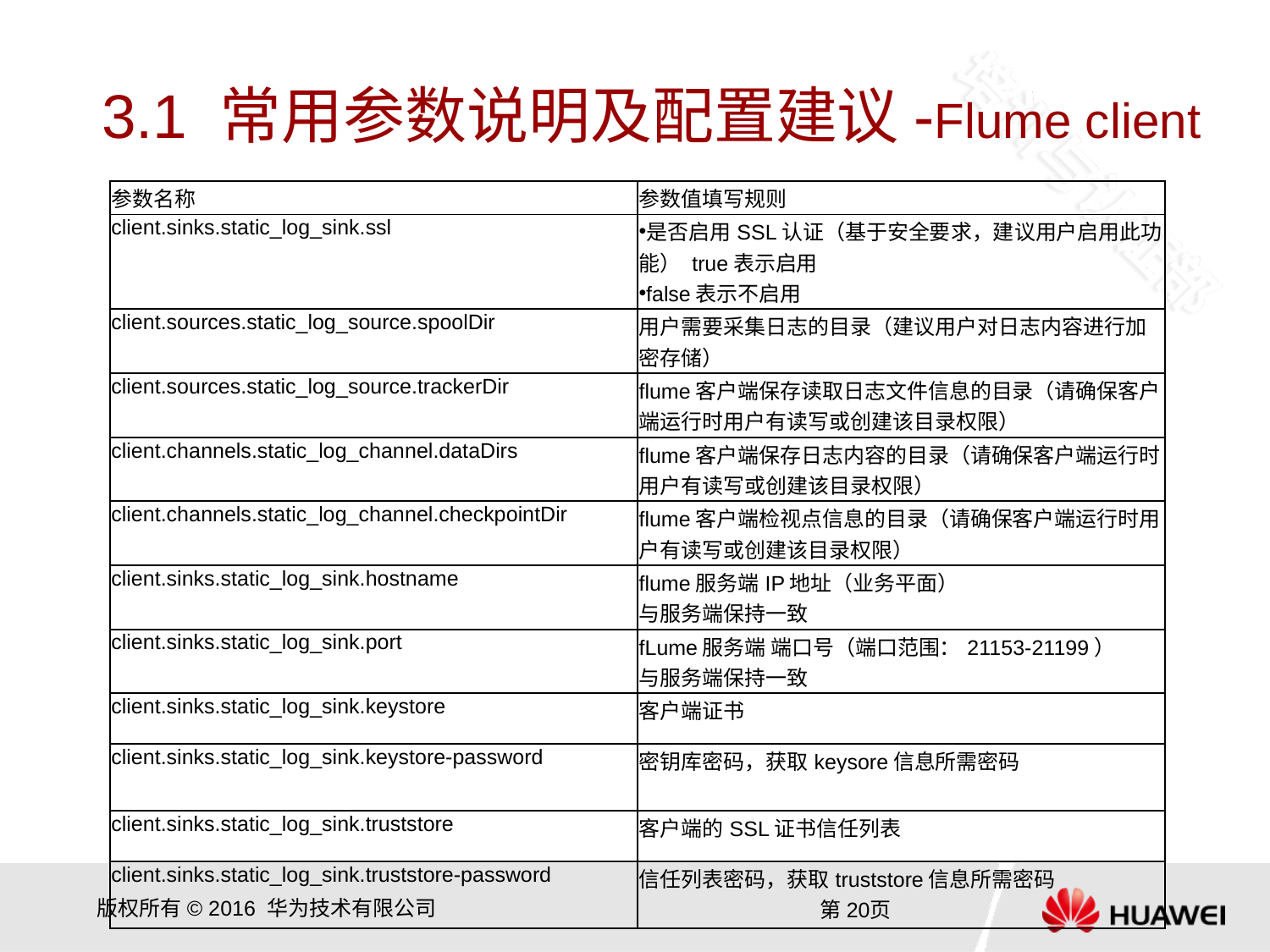

# 3.1 常用参数说明及配置建议-Flume client
| 参数名称 | 参数值填写规则 |
| --- | --- |
| client.sinks.static\_log\_sink.ssl | 是否启用SSL认证（基于安全要求，建议用户启用此功能） true表示启用 false表示不启用 |
| client.sources.static\_log\_source.spoolDir | 用户需要采集日志的目录（建议用户对日志内容进行加密存储） |
| client.sources.static\_log\_source.trackerDir | flume客户端保存读取日志文件信息的目录（请确保客户端运行时用户有读写或创建该目录权限） |
| client.channels.static\_log\_channel.dataDirs | flume客户端保存日志内容的目录（请确保客户端运行时用户有读写或创建该目录权限） |
| client.channels.static\_log\_channel.checkpointDir | flume客户端检视点信息的目录（请确保客户端运行时用户有读写或创建该目录权限） |
| client.sinks.static\_log\_sink.hostname | flume服务端IP地址（业务平面） 与服务端保持一致 |
| client.sinks.static\_log\_sink.port | fLume服务端 端口号（端口范围：21153-21199） 与服务端保持一致 |
| client.sinks.static\_log\_sink.keystore | 客户端证书 |
| client.sinks.static\_log\_sink.keystore-password | 密钥库密码，获取keysore信息所需密码 |
| client.sinks.static\_log\_sink.truststore | 客户端的SSL证书信任列表 |
| client.sinks.static\_log\_sink.truststore-password | 信任列表密码，获取truststore信息所需密码 |